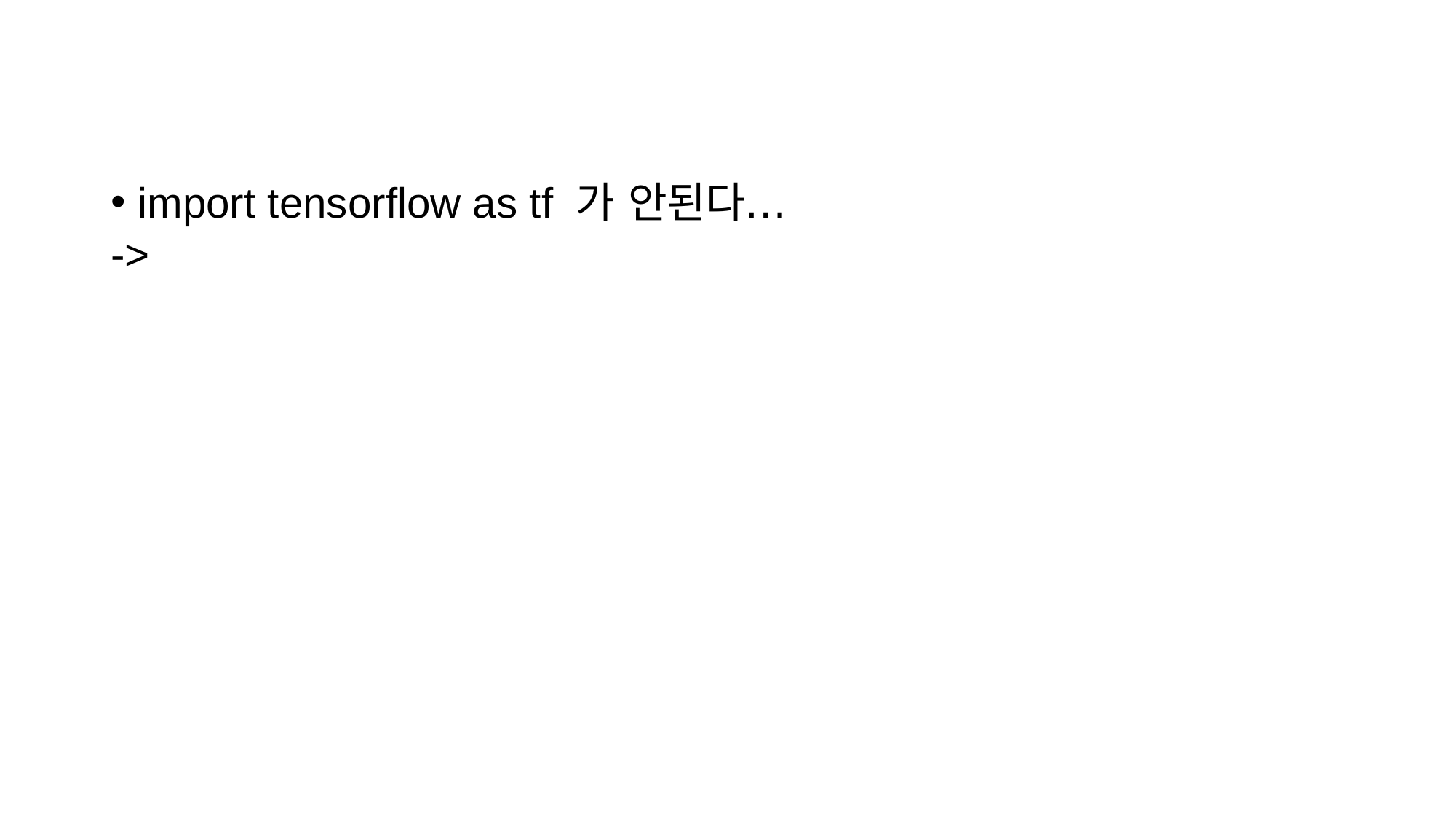

import tensorflow as tf 가 안된다…
->